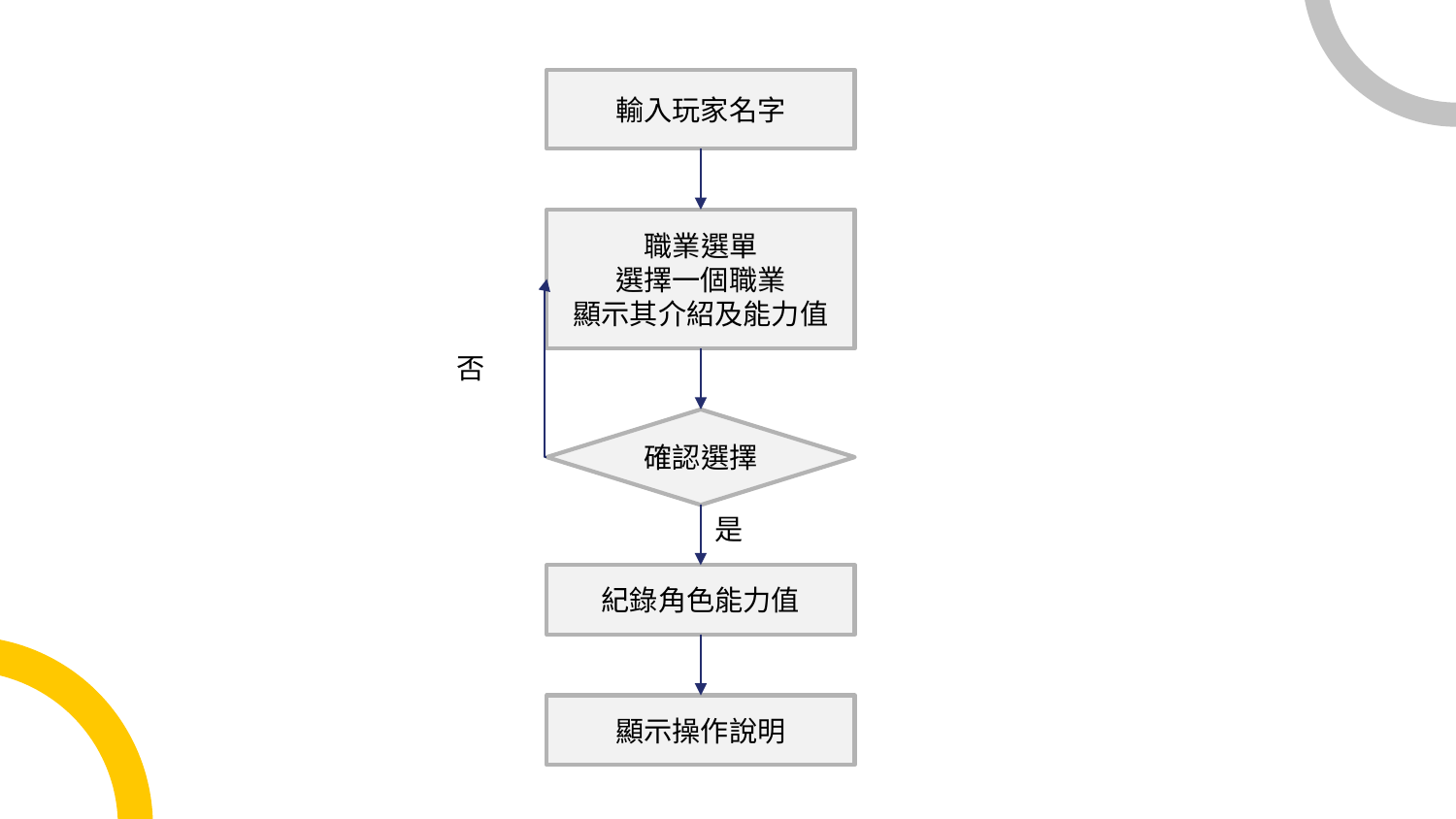

輸入玩家名字
職業選單
選擇一個職業
顯示其介紹及能力值
否
確認選擇
是
紀錄角色能力值
顯示操作說明